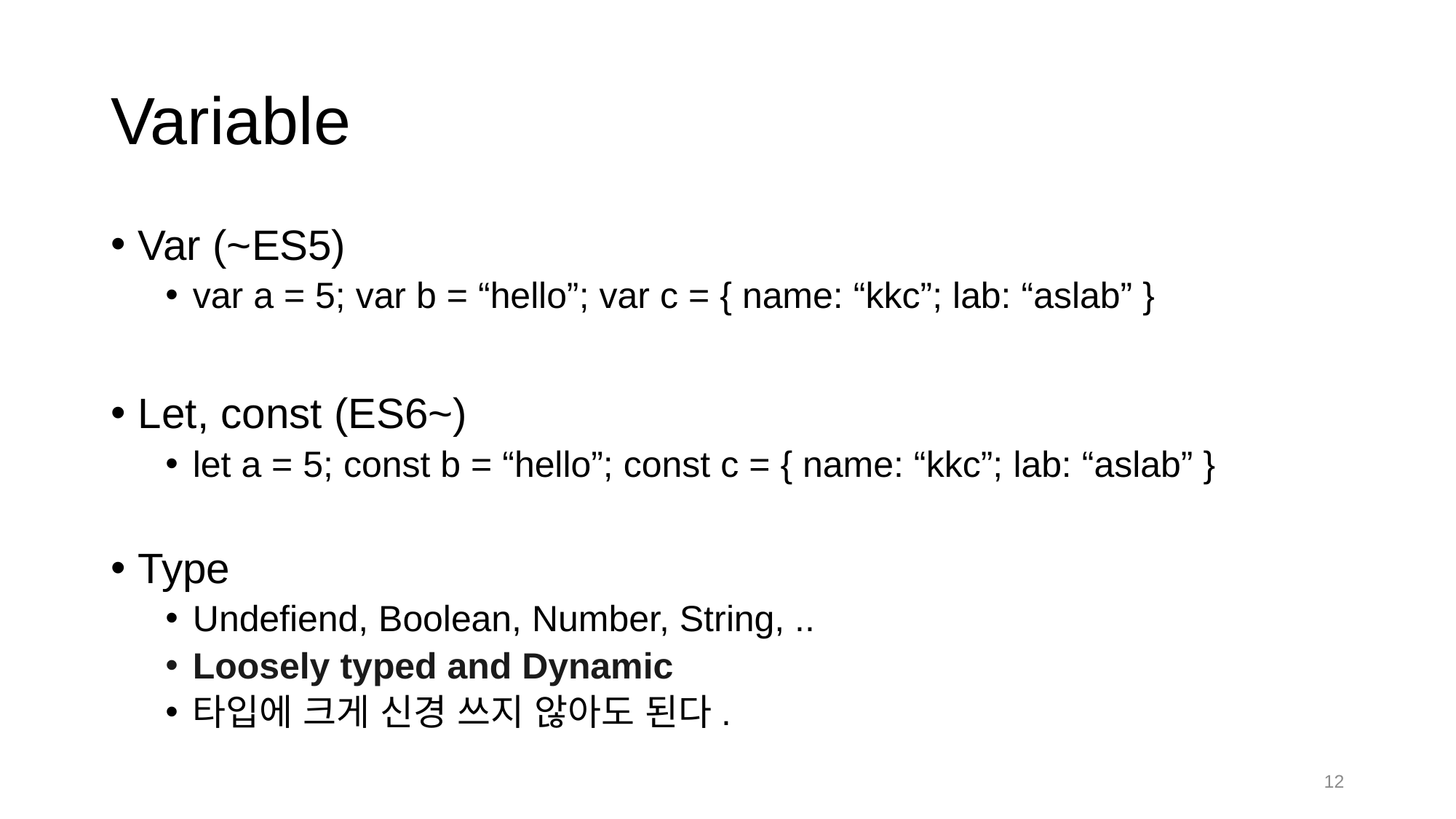

# Variable
Var (~ES5)
var a = 5; var b = “hello”; var c = { name: “kkc”; lab: “aslab” }

Let, const (ES6~)
let a = 5; const b = “hello”; const c = { name: “kkc”; lab: “aslab” }

Type
Undefiend, Boolean, Number, String, ..
Loosely typed and Dynamic
타입에 크게 신경 쓰지 않아도 된다.
12